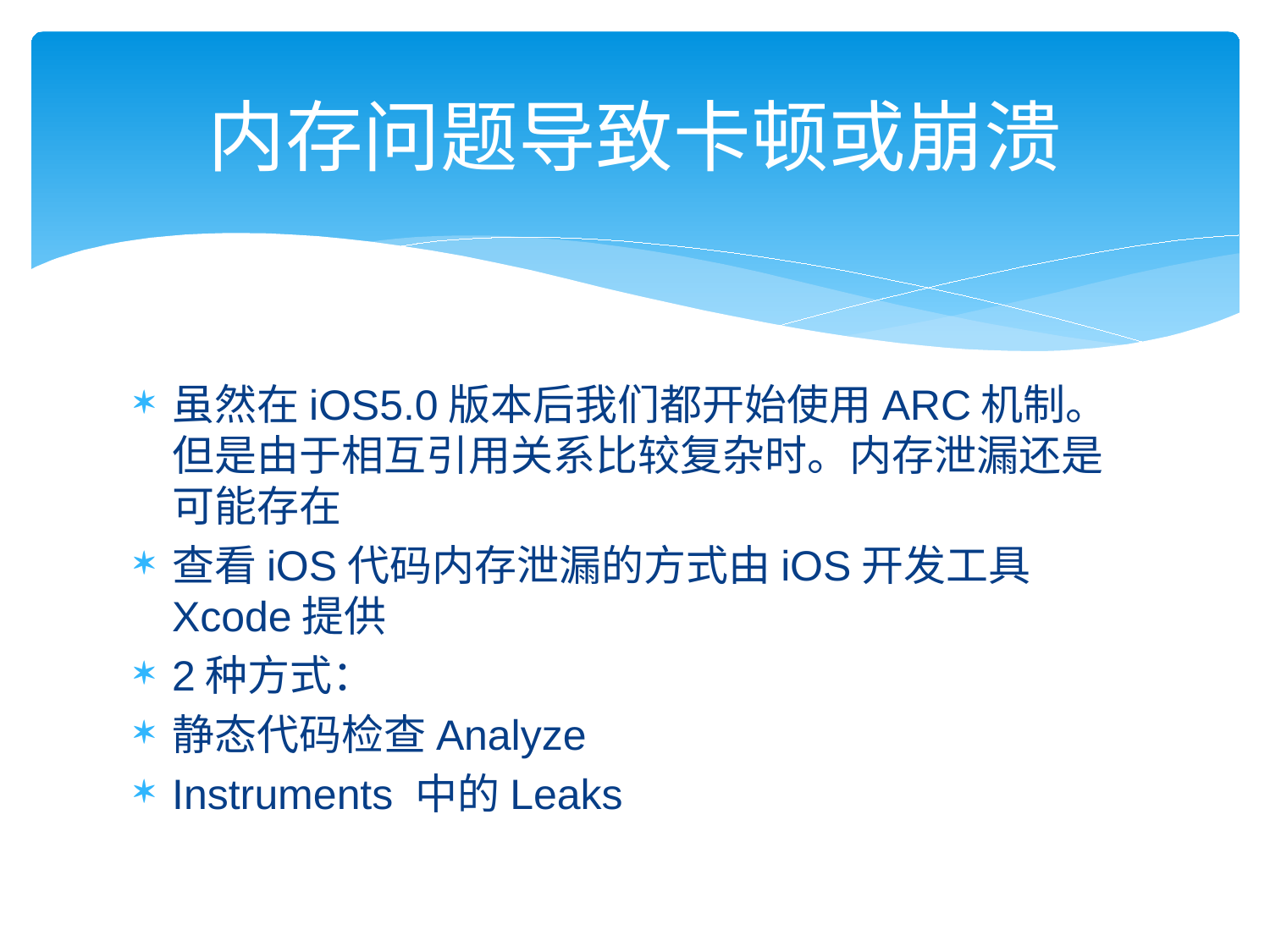

# 内存问题导致卡顿或崩溃
虽然在iOS5.0版本后我们都开始使用ARC机制。但是由于相互引用关系比较复杂时。内存泄漏还是可能存在
查看iOS代码内存泄漏的方式由iOS开发工具Xcode提供
2种方式：
静态代码检查Analyze
Instruments 中的Leaks